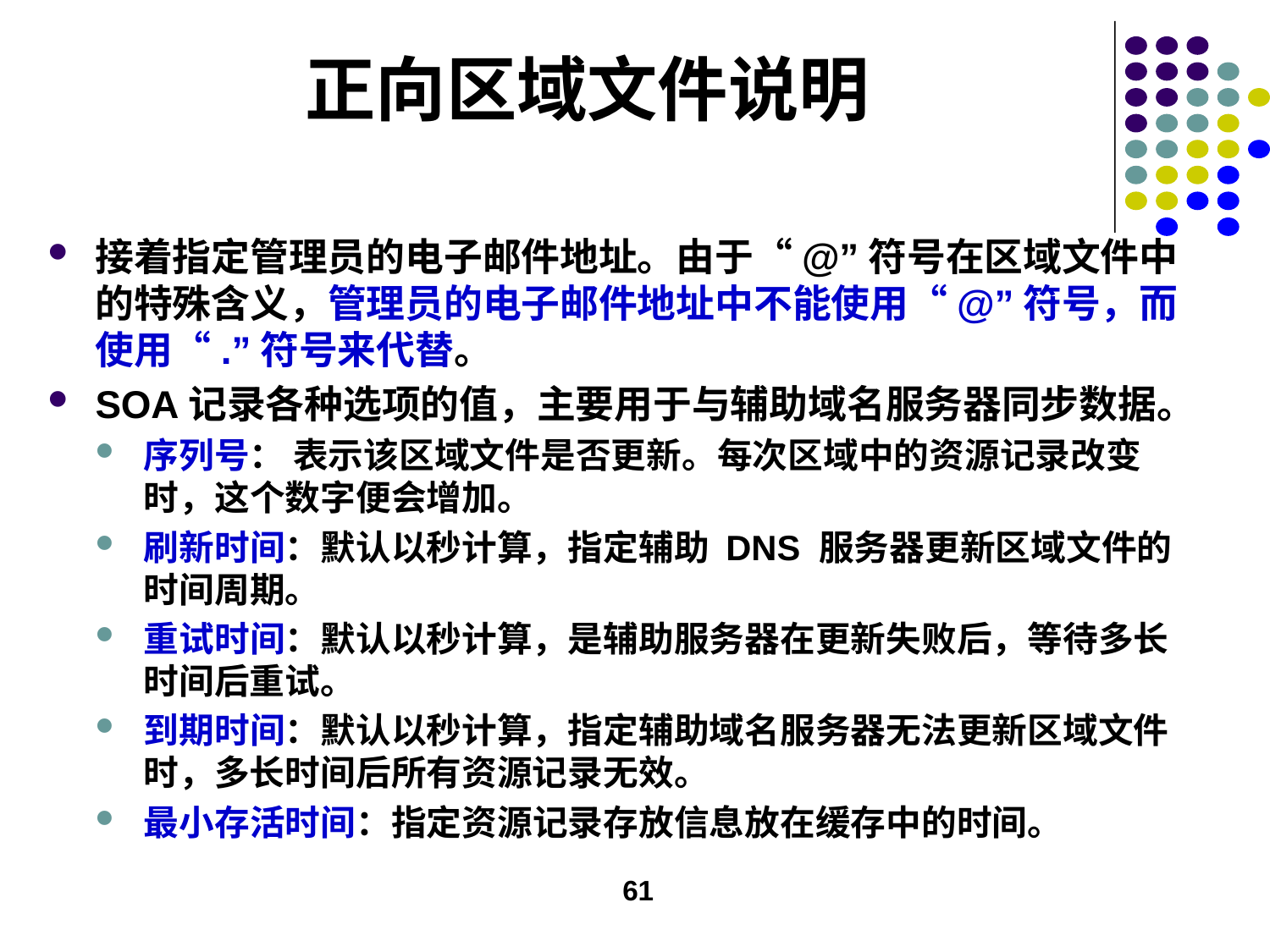

# 正向区域文件说明
接着指定管理员的电子邮件地址。由于“@”符号在区域文件中的特殊含义，管理员的电子邮件地址中不能使用“@”符号，而使用“.”符号来代替。
SOA记录各种选项的值，主要用于与辅助域名服务器同步数据。
序列号： 表示该区域文件是否更新。每次区域中的资源记录改变时，这个数字便会增加。
刷新时间：默认以秒计算，指定辅助 DNS 服务器更新区域文件的时间周期。
重试时间：默认以秒计算，是辅助服务器在更新失败后，等待多长时间后重试。
到期时间：默认以秒计算，指定辅助域名服务器无法更新区域文件时，多长时间后所有资源记录无效。
最小存活时间：指定资源记录存放信息放在缓存中的时间。
61